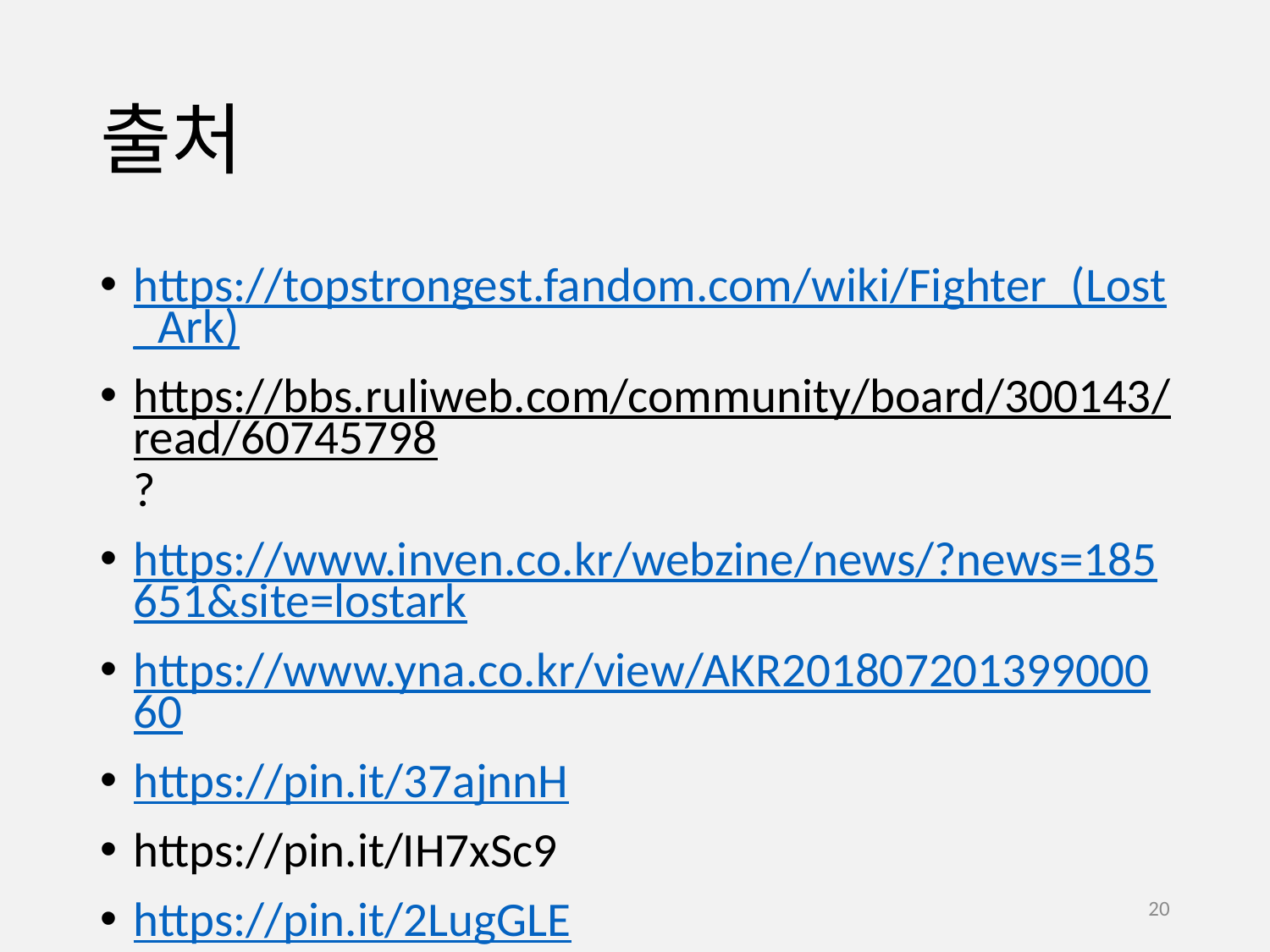

# 출처
https://topstrongest.fandom.com/wiki/Fighter_(Lost_Ark)
https://bbs.ruliweb.com/community/board/300143/read/60745798?
https://www.inven.co.kr/webzine/news/?news=185651&site=lostark
https://www.yna.co.kr/view/AKR20180720139900060
https://pin.it/37ajnnH
https://pin.it/IH7xSc9
https://pin.it/2LugGLE
https://pin.it/1MGVYkI

20